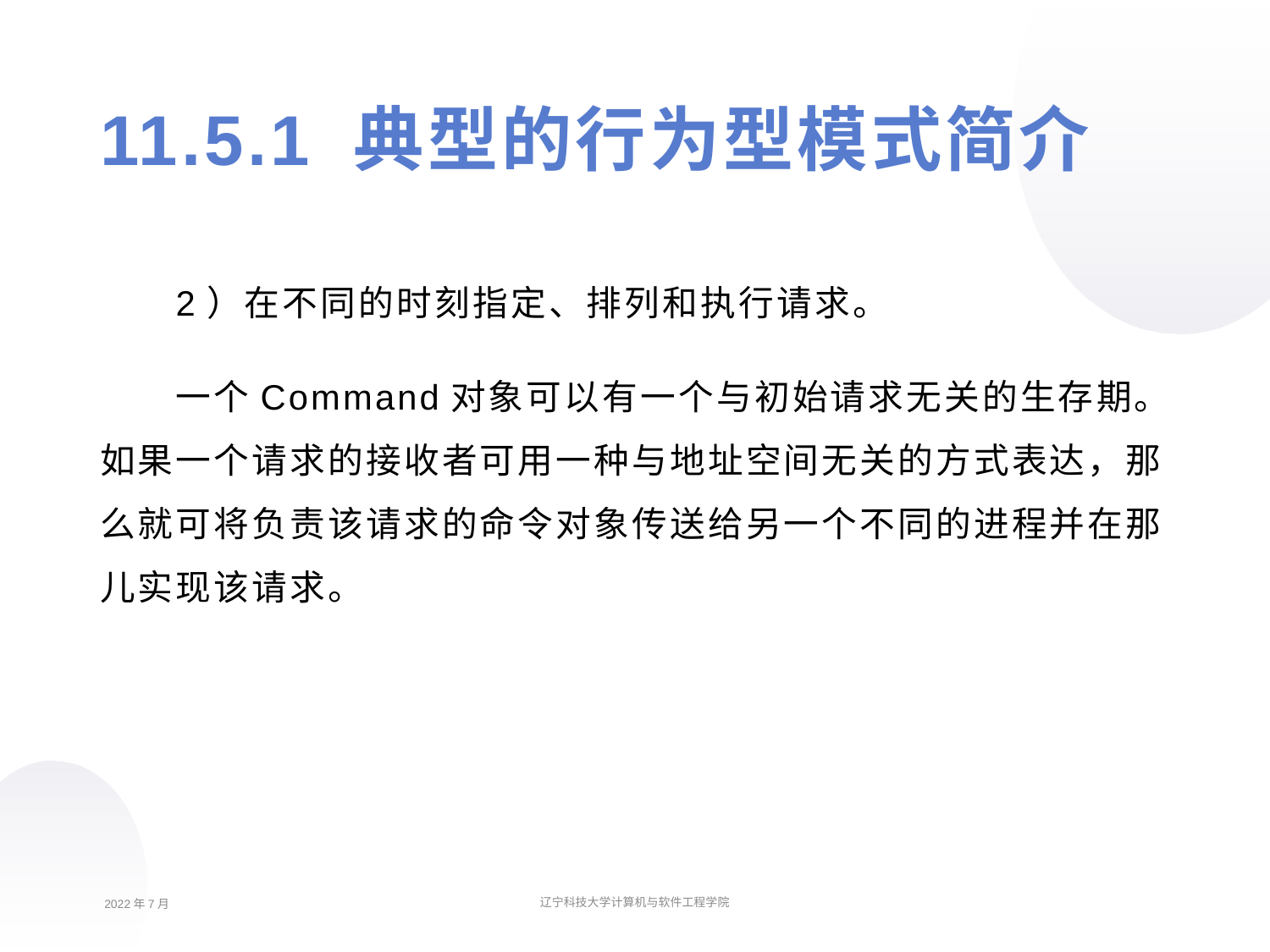

11.5.1 典型的行为型模式简介
2）在不同的时刻指定、排列和执行请求。
一个Command对象可以有一个与初始请求无关的生存期。如果一个请求的接收者可用一种与地址空间无关的方式表达，那么就可将负责该请求的命令对象传送给另一个不同的进程并在那儿实现该请求。

2022年7月
辽宁科技大学计算机与软件工程学院
118